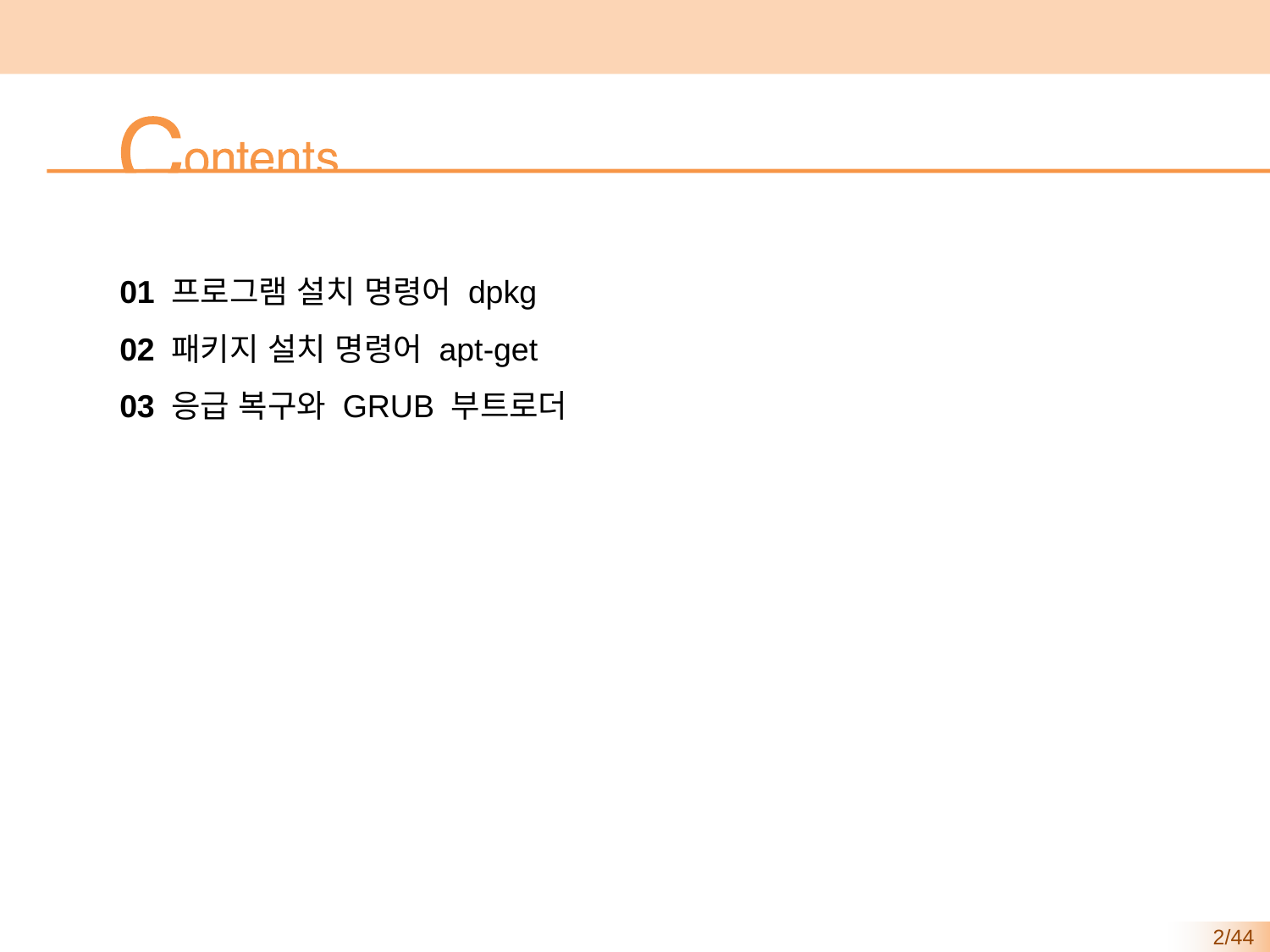

01 프로그램 설치 명령어 dpkg
02 패키지 설치 명령어 apt-get
03 응급 복구와 GRUB 부트로더